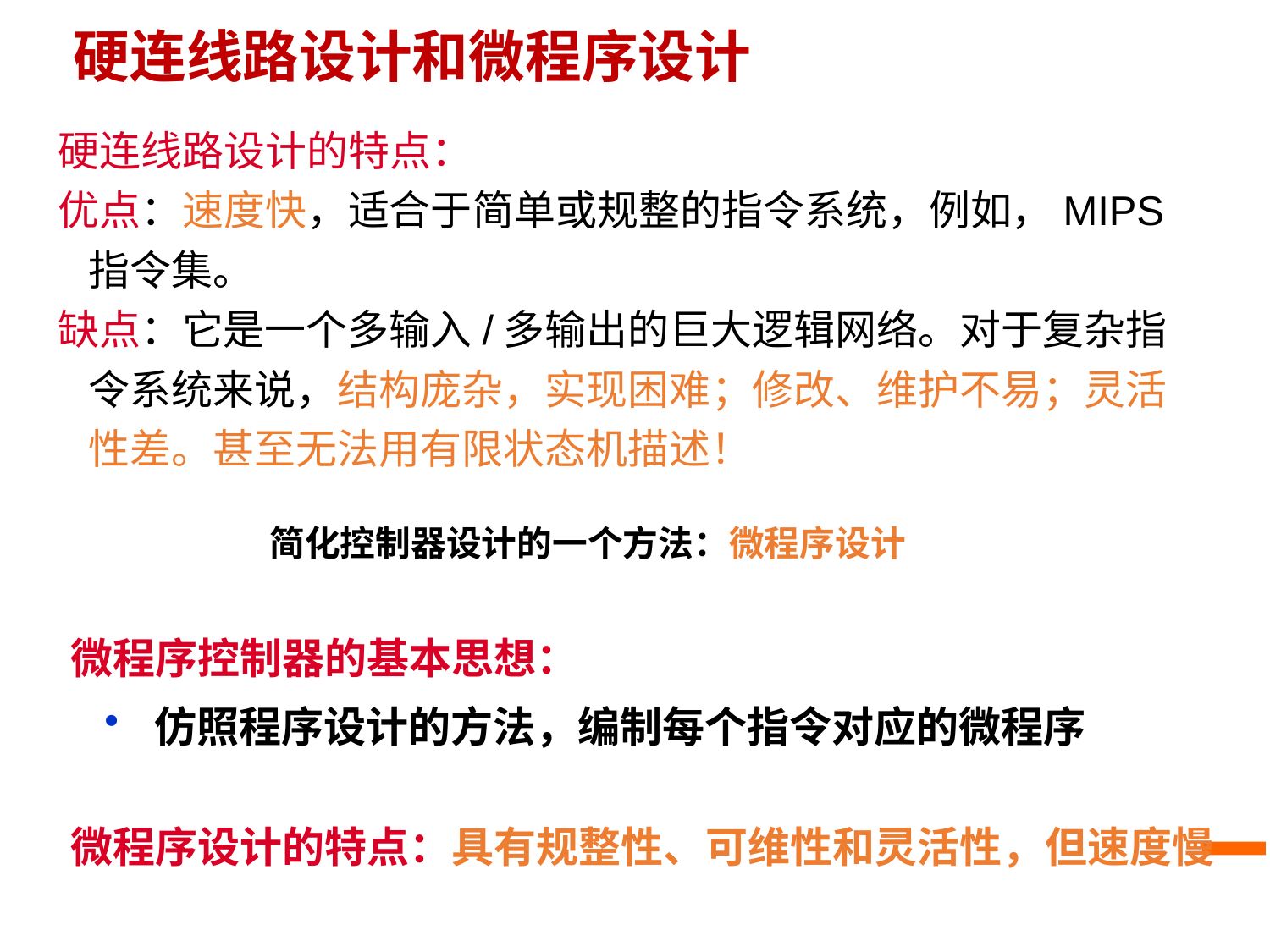

硬连线路设计和微程序设计
硬连线路设计的特点：
优点：速度快，适合于简单或规整的指令系统，例如，MIPS指令集。
缺点：它是一个多输入/多输出的巨大逻辑网络。对于复杂指令系统来说，结构庞杂，实现困难；修改、维护不易；灵活性差。甚至无法用有限状态机描述！
简化控制器设计的一个方法：微程序设计
微程序控制器的基本思想：
 仿照程序设计的方法，编制每个指令对应的微程序

微程序设计的特点：具有规整性、可维性和灵活性，但速度慢